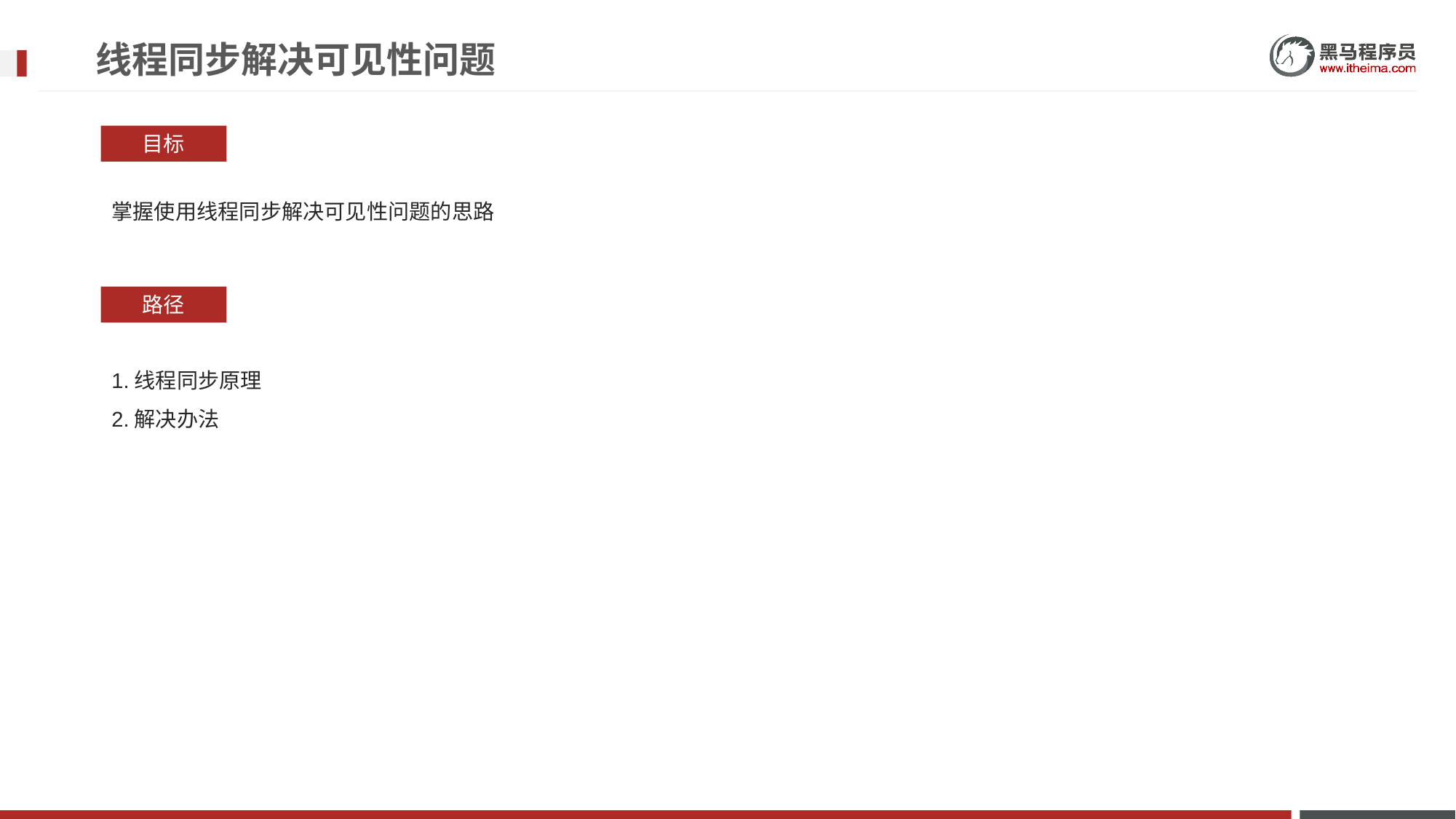

# 线程同步解决可见性问题
目标
掌握使用线程同步解决可见性问题的思路
路径
1.线程同步原理
2.解决办法